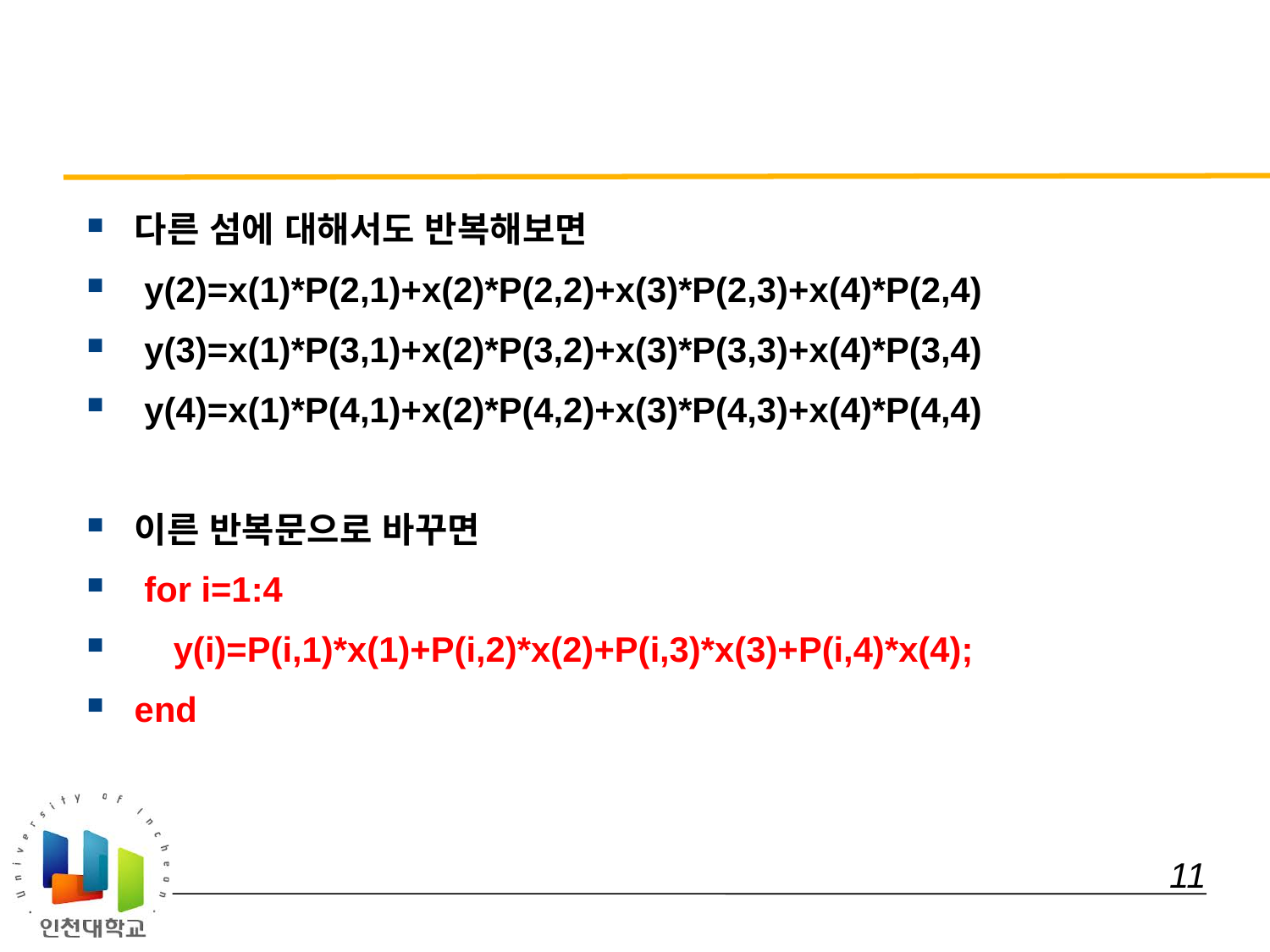

#
다른 섬에 대해서도 반복해보면
 y(2)=x(1)*P(2,1)+x(2)*P(2,2)+x(3)*P(2,3)+x(4)*P(2,4)
 y(3)=x(1)*P(3,1)+x(2)*P(3,2)+x(3)*P(3,3)+x(4)*P(3,4)
 y(4)=x(1)*P(4,1)+x(2)*P(4,2)+x(3)*P(4,3)+x(4)*P(4,4)

이른 반복문으로 바꾸면
 for i=1:4
    y(i)=P(i,1)*x(1)+P(i,2)*x(2)+P(i,3)*x(3)+P(i,4)*x(4);
end

 11